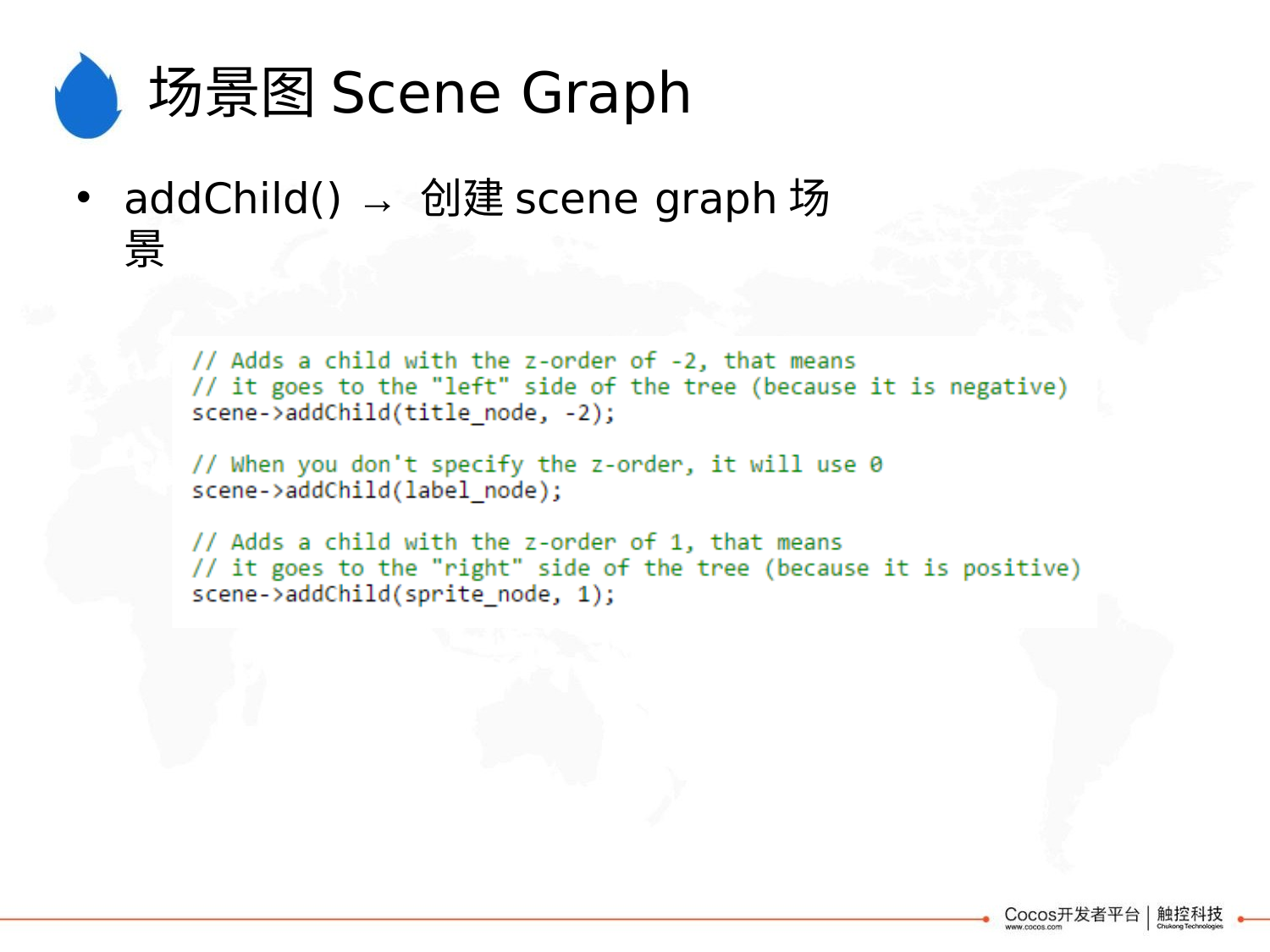

# 场景图Scene Graph
addChild() → 创建scene graph场景